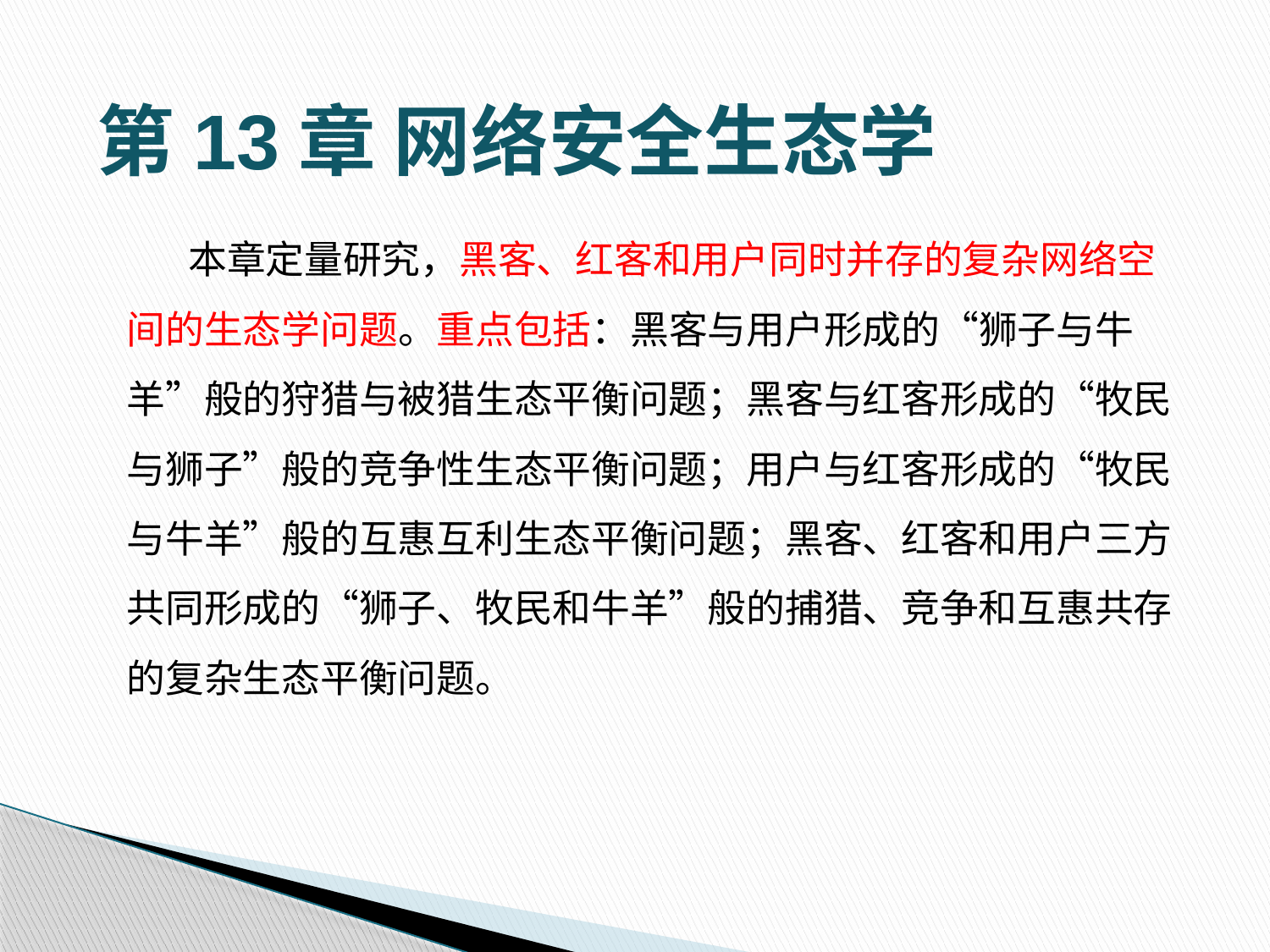

第13章 网络安全生态学
      本章定量研究，黑客、红客和用户同时并存的复杂网络空间的生态学问题。重点包括：黑客与用户形成的“狮子与牛羊”般的狩猎与被猎生态平衡问题；黑客与红客形成的“牧民与狮子”般的竞争性生态平衡问题；用户与红客形成的“牧民与牛羊”般的互惠互利生态平衡问题；黑客、红客和用户三方共同形成的“狮子、牧民和牛羊”般的捕猎、竞争和互惠共存的复杂生态平衡问题。